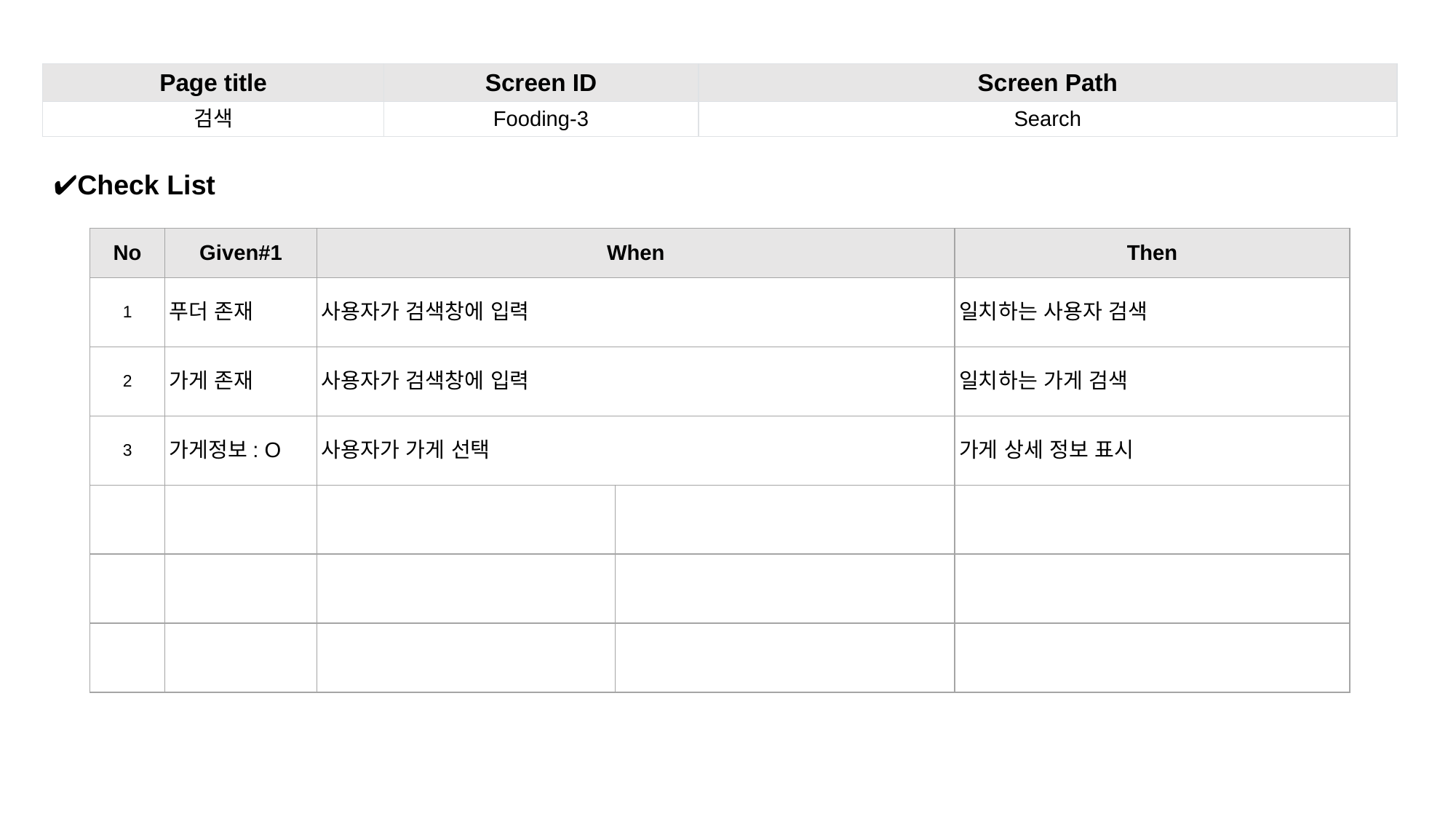

| Page title | Screen ID | Screen Path |
| --- | --- | --- |
| 검색 | Fooding-3 | Search |
✔Check List

| No | Given#1 | When | When | Then |
| --- | --- | --- | --- | --- |
| 1 | 푸더 존재 | 사용자가 검색창에 입력 | 사용자가 검색창에 입력 | 일치하는 사용자 검색 |
| 2 | 가게 존재 | 사용자가 검색창에 입력 | 사용자가 검색창에 입력 | 일치하는 가게 검색 |
| 3 | 가게정보: O | 사용자가 가게 선택 | 사용자가 가게 선택 | 가게 상세 정보 표시 |
|  |  |  |  |  |
|  |  |  |  |  |
|  |  |  |  |  |